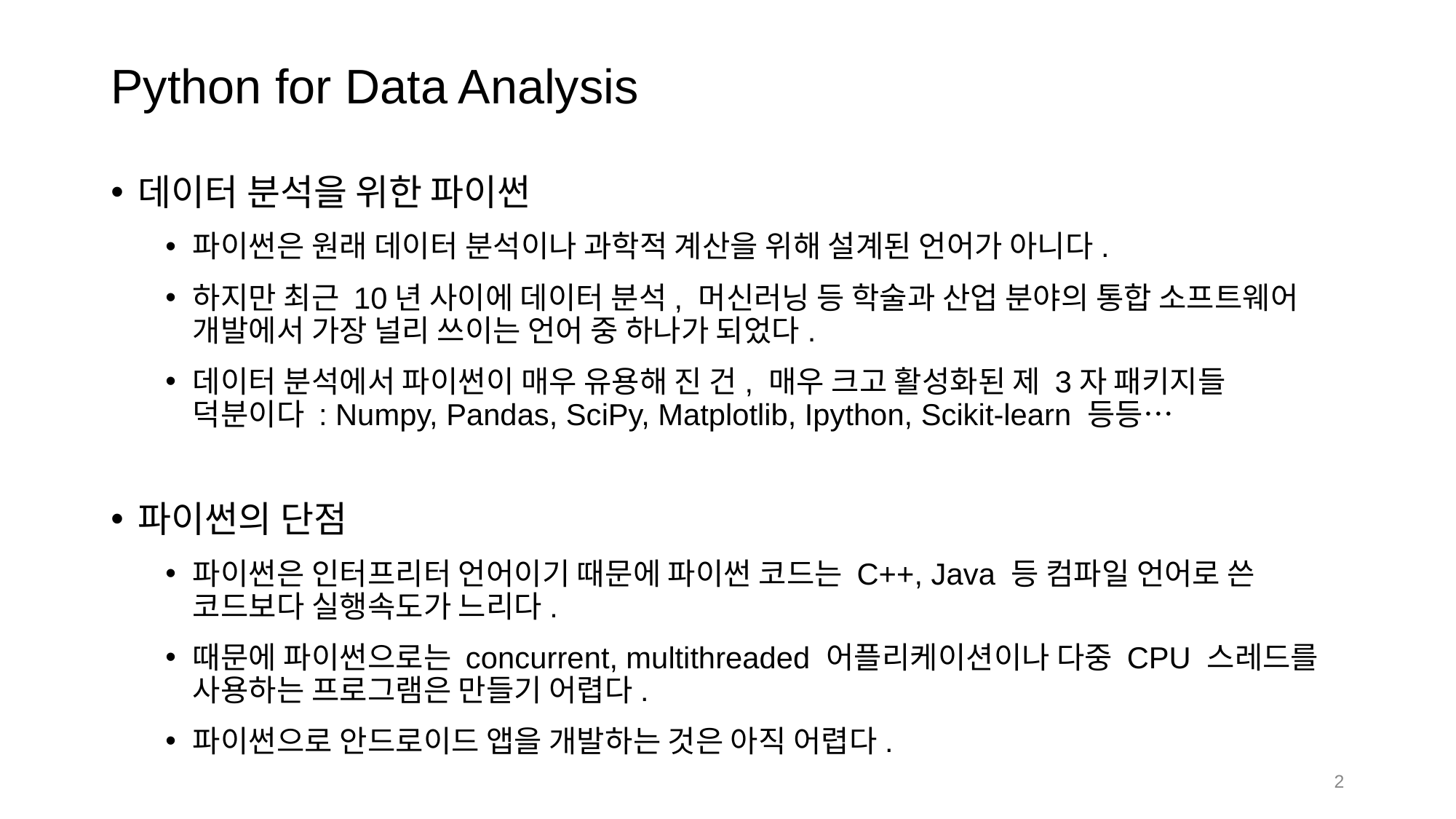

# Python for Data Analysis
데이터 분석을 위한 파이썬
파이썬은 원래 데이터 분석이나 과학적 계산을 위해 설계된 언어가 아니다.
하지만 최근 10년 사이에 데이터 분석, 머신러닝 등 학술과 산업 분야의 통합 소프트웨어 개발에서 가장 널리 쓰이는 언어 중 하나가 되었다.
데이터 분석에서 파이썬이 매우 유용해 진 건, 매우 크고 활성화된 제 3자 패키지들 덕분이다 : Numpy, Pandas, SciPy, Matplotlib, Ipython, Scikit-learn 등등…

파이썬의 단점
파이썬은 인터프리터 언어이기 때문에 파이썬 코드는 C++, Java 등 컴파일 언어로 쓴 코드보다 실행속도가 느리다.
때문에 파이썬으로는 concurrent, multithreaded 어플리케이션이나 다중 CPU 스레드를 사용하는 프로그램은 만들기 어렵다.
파이썬으로 안드로이드 앱을 개발하는 것은 아직 어렵다.
2